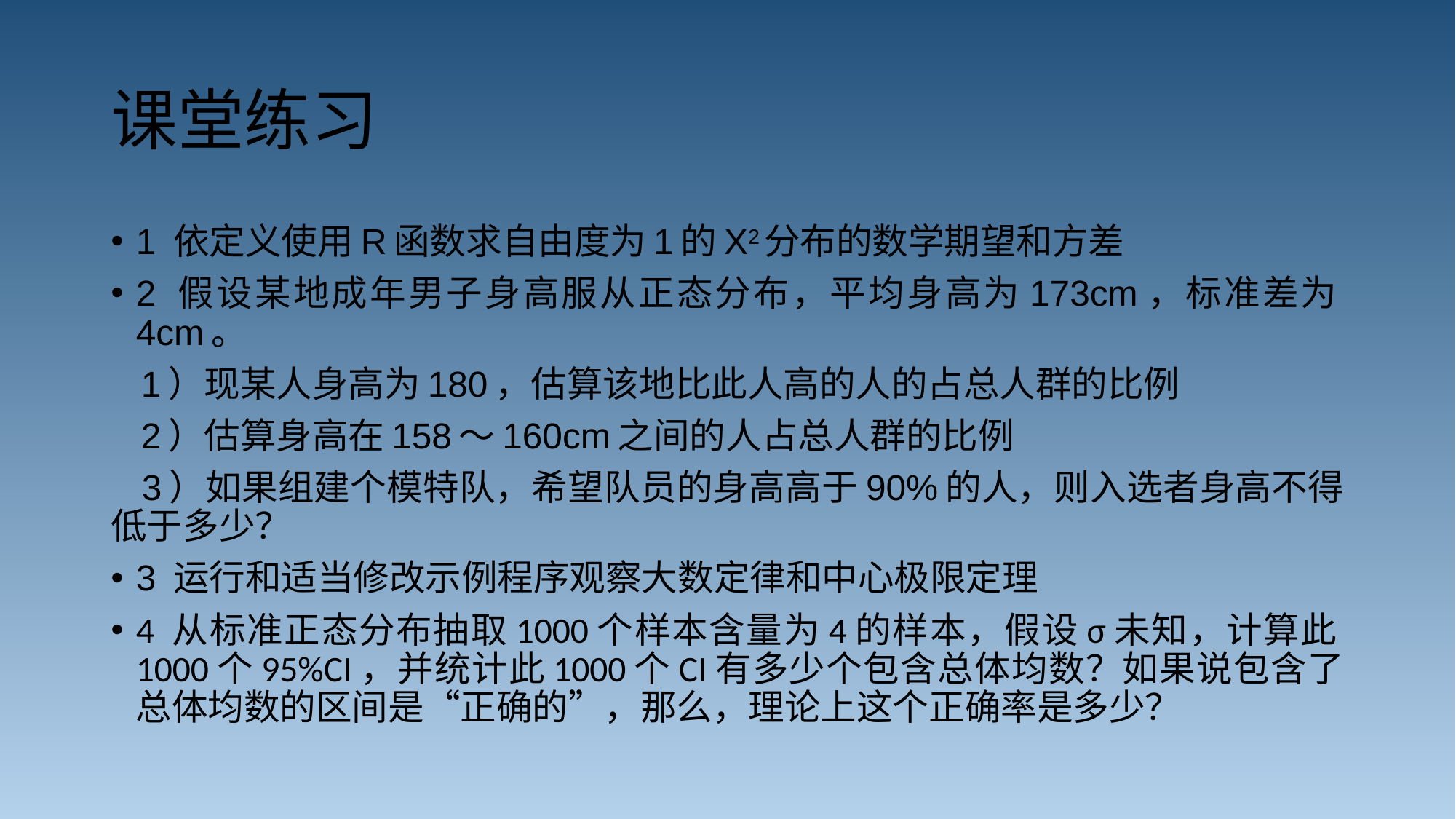

# 课堂练习
1 依定义使用R函数求自由度为1的Χ2分布的数学期望和方差
2 假设某地成年男子身高服从正态分布，平均身高为173cm，标准差为4cm。
   1）现某人身高为180，估算该地比此人高的人的占总人群的比例
   2）估算身高在158～160cm之间的人占总人群的比例
   3）如果组建个模特队，希望队员的身高高于90%的人，则入选者身高不得低于多少？
3 运行和适当修改示例程序观察大数定律和中心极限定理
4 从标准正态分布抽取1000个样本含量为4的样本，假设σ未知，计算此1000个95%CI，并统计此1000个CI有多少个包含总体均数？如果说包含了总体均数的区间是“正确的”，那么，理论上这个正确率是多少？